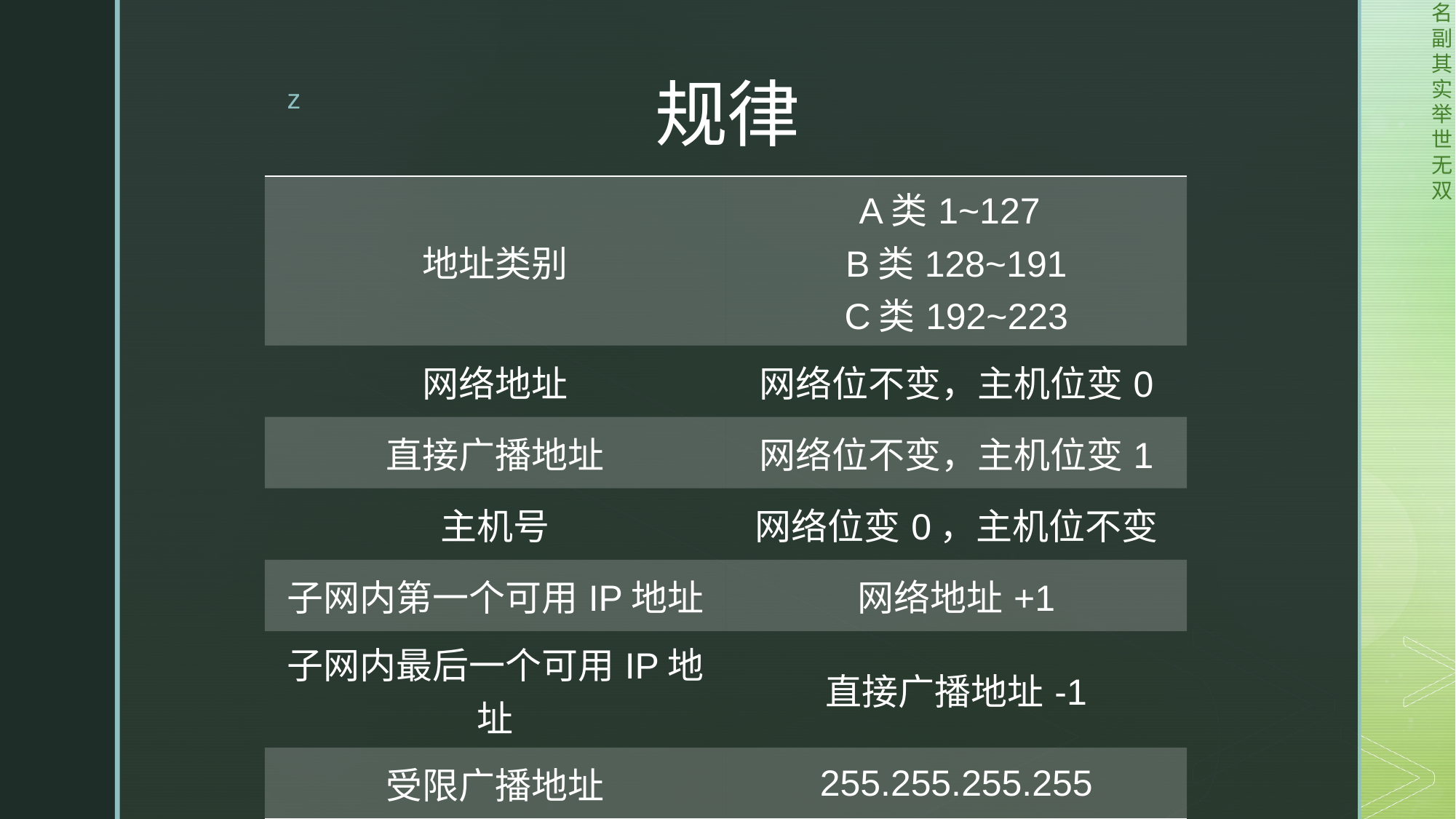

# 规律
| 地址类别 | A类1~127 B类128~191 C类192~223 |
| --- | --- |
| 网络地址 | 网络位不变，主机位变0 |
| 直接广播地址 | 网络位不变，主机位变1 |
| 主机号 | 网络位变0，主机位不变 |
| 子网内第一个可用IP地址 | 网络地址+1 |
| 子网内最后一个可用IP地址 | 直接广播地址-1 |
| 受限广播地址 | 255.255.255.255 |